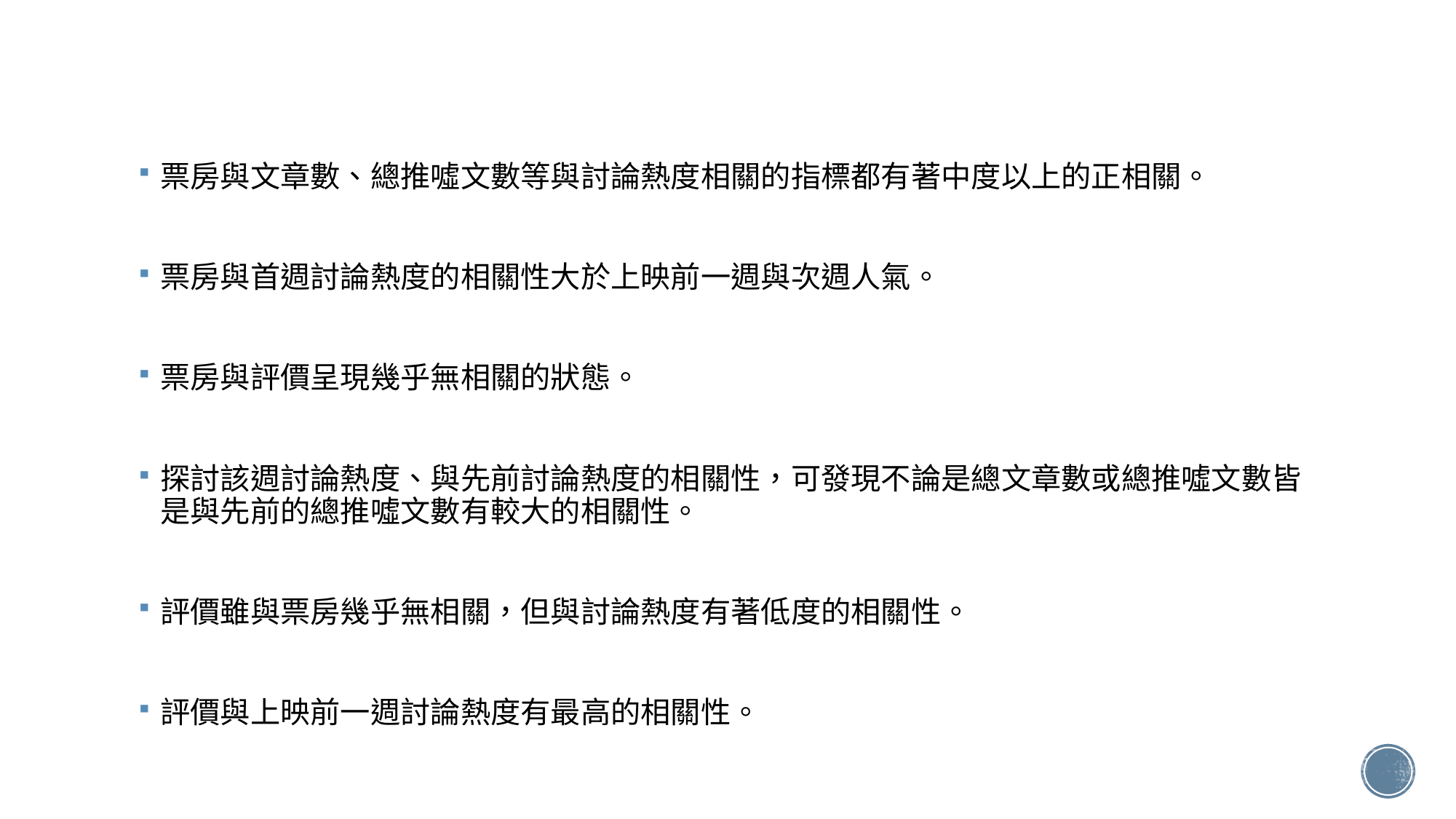

票房與文章數、總推噓文數等與討論熱度相關的指標都有著中度以上的正相關。

票房與首週討論熱度的相關性大於上映前一週與次週人氣。

票房與評價呈現幾乎無相關的狀態。

探討該週討論熱度、與先前討論熱度的相關性，可發現不論是總文章數或總推噓文數皆是與先前的總推噓文數有較大的相關性。

評價雖與票房幾乎無相關，但與討論熱度有著低度的相關性。

評價與上映前一週討論熱度有最高的相關性。